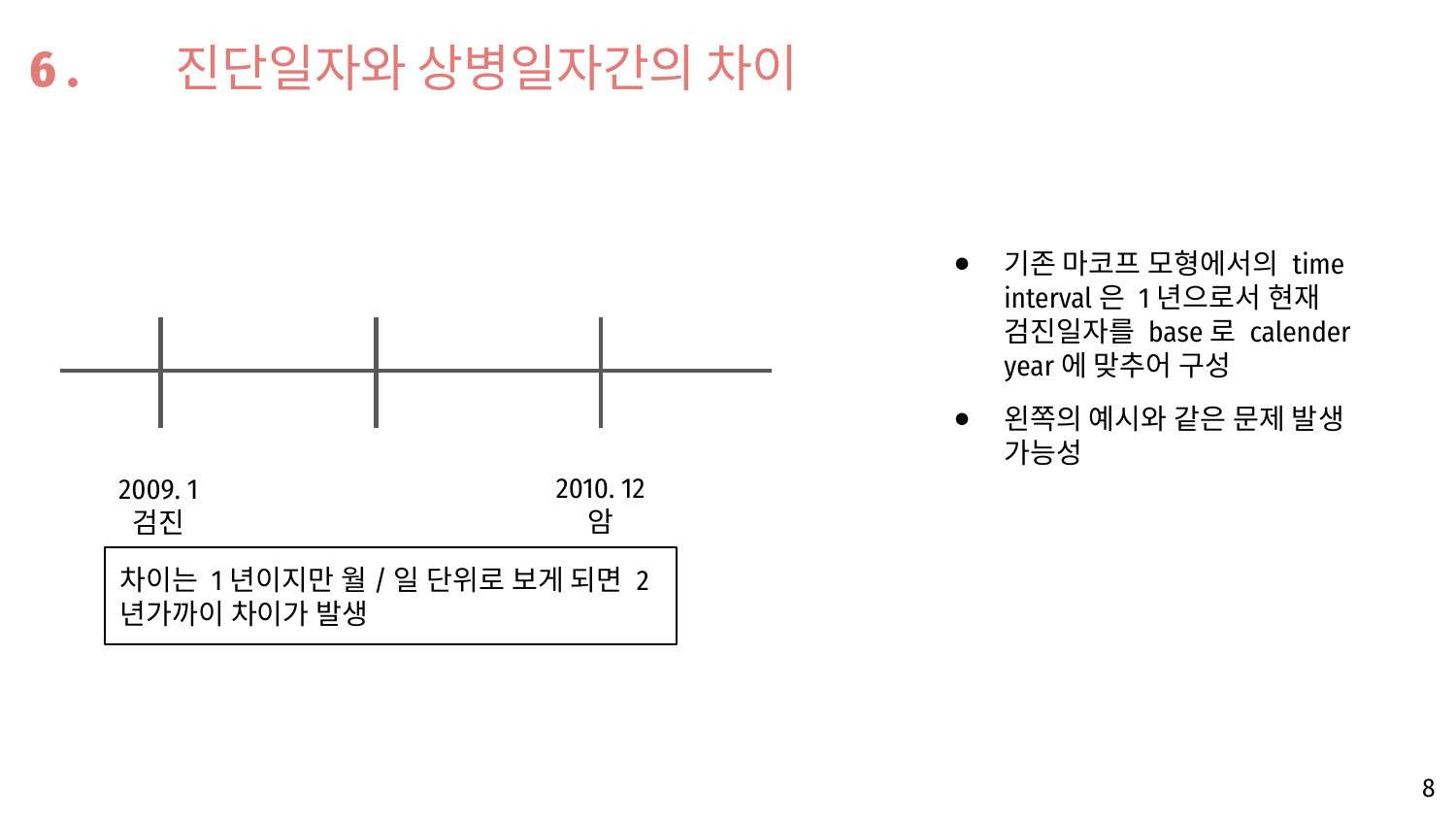

# 6 .	진단일자와 상병일자간의 차이
기존 마코프 모형에서의 time interval은 1년으로서 현재 검진일자를 base로 calender year에 맞추어 구성
왼쪽의 예시와 같은 문제 발생 가능성

2010. 12
암
2009. 1
검진
차이는 1년이지만 월/일 단위로 보게 되면 2년가까이 차이가 발생
8